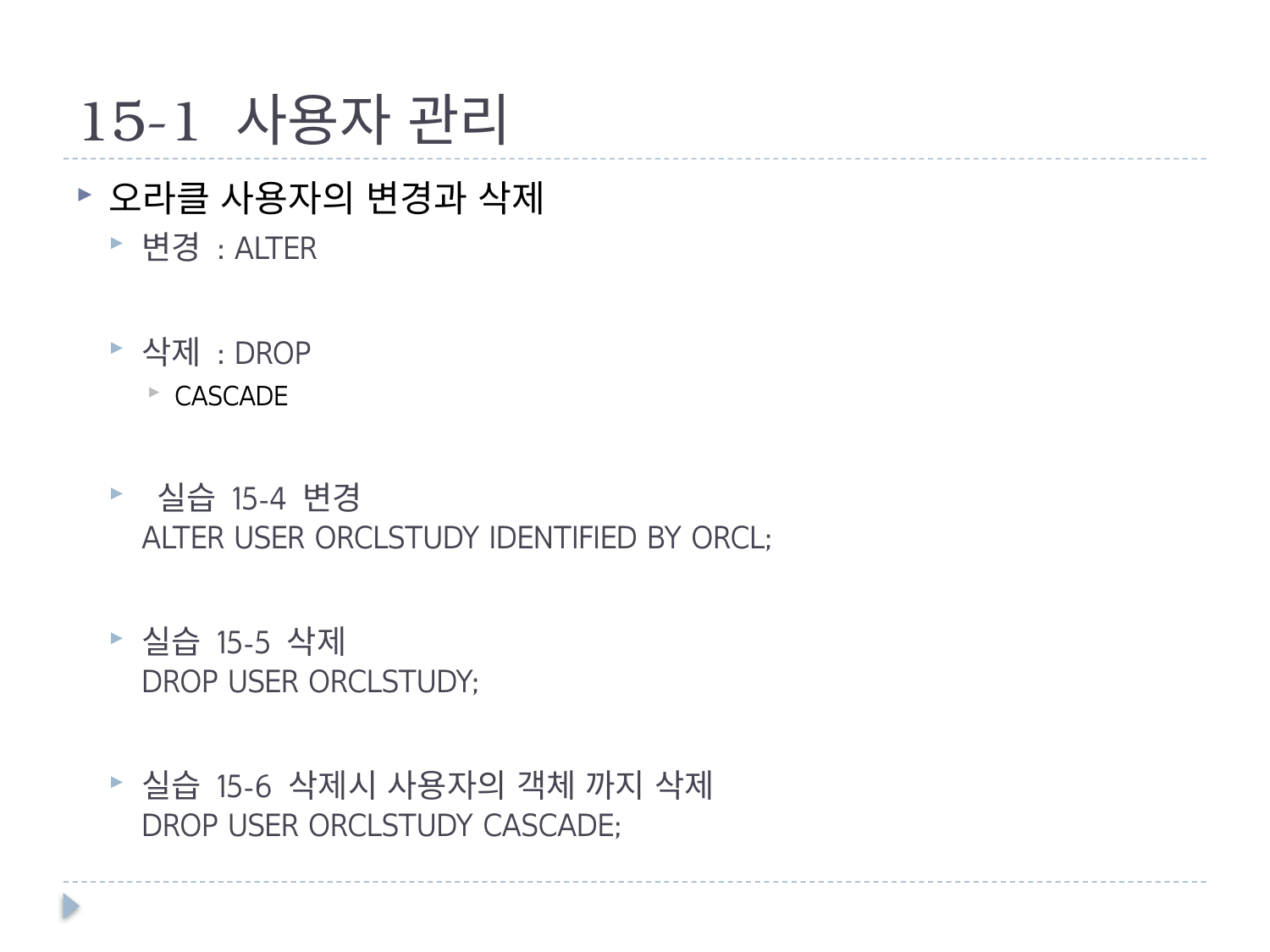

# 15-1 사용자 관리
오라클 사용자의 변경과 삭제
변경 : ALTER

삭제 : DROP
CASCADE

 실습 15-4 변경
ALTER USER ORCLSTUDY IDENTIFIED BY ORCL;

실습 15-5 삭제
DROP USER ORCLSTUDY;

실습 15-6 삭제시 사용자의 객체 까지 삭제
DROP USER ORCLSTUDY CASCADE;